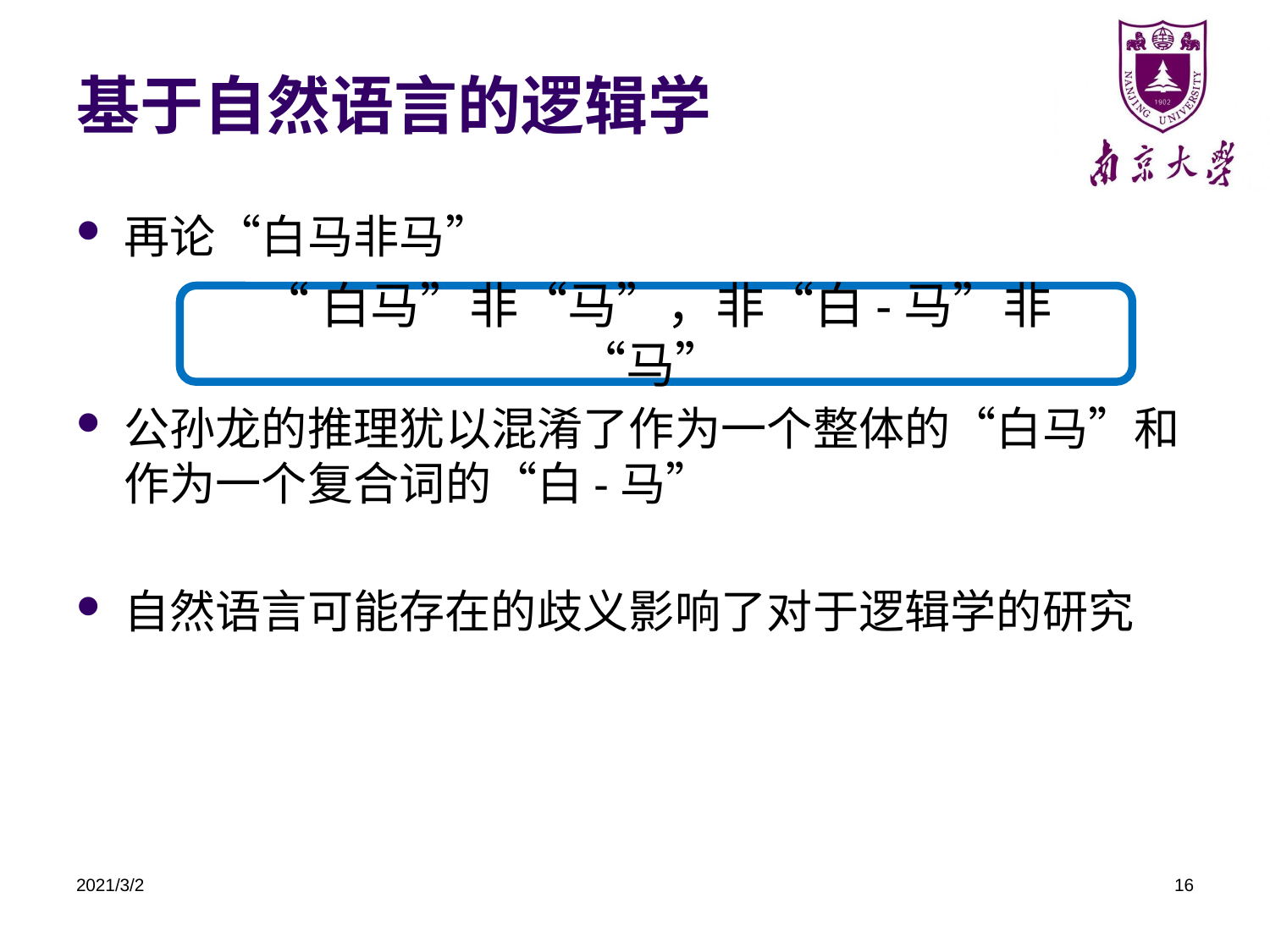

# 基于自然语言的逻辑学
再论“白马非马”

公孙龙的推理犹以混淆了作为一个整体的“白马”和作为一个复合词的“白-马”

自然语言可能存在的歧义影响了对于逻辑学的研究

“白马”非“马”，非“白-马”非“马”
2021/3/2
16